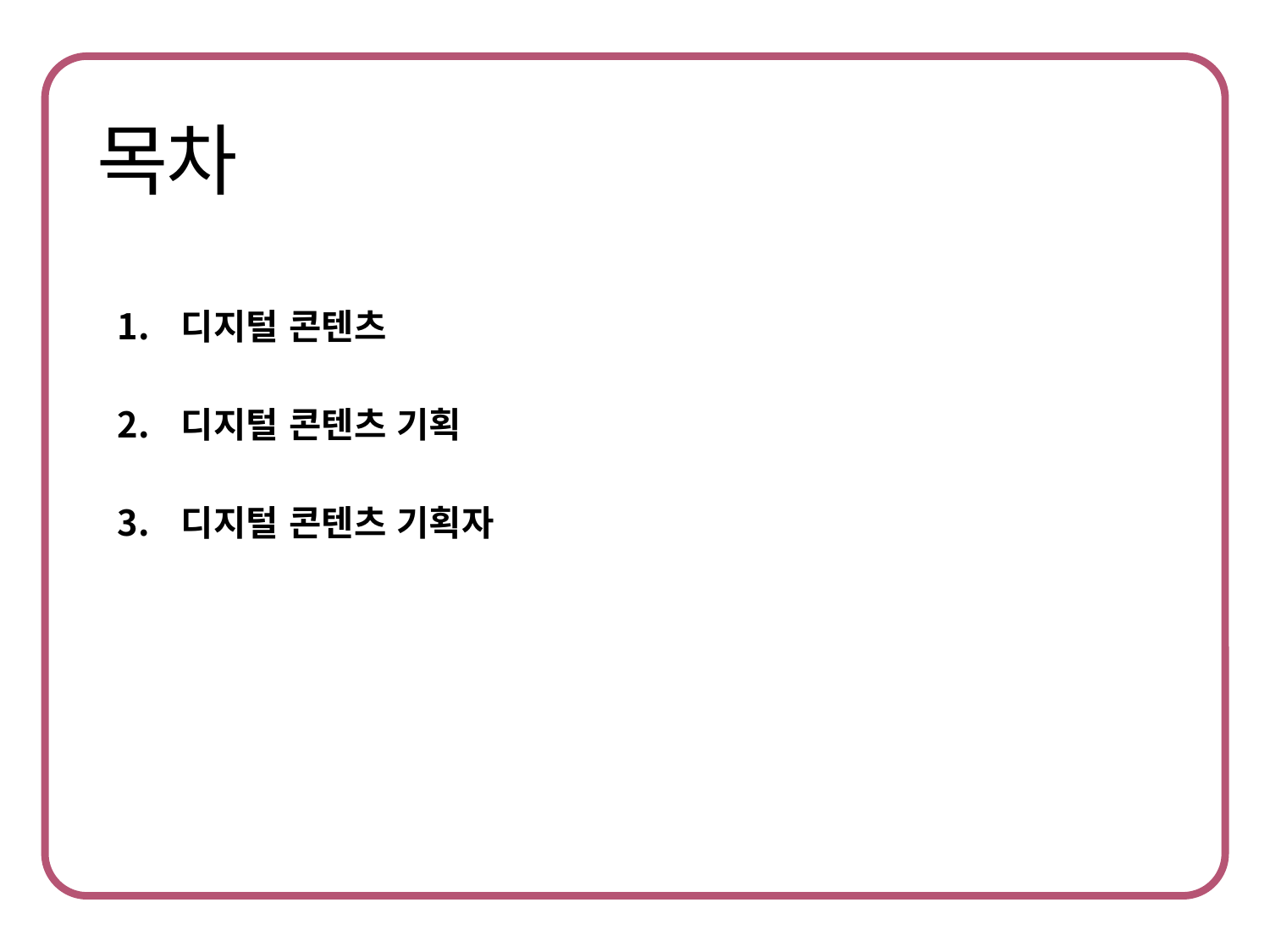

디지털 콘텐츠
디지털 콘텐츠 기획
디지털 콘텐츠 기획자